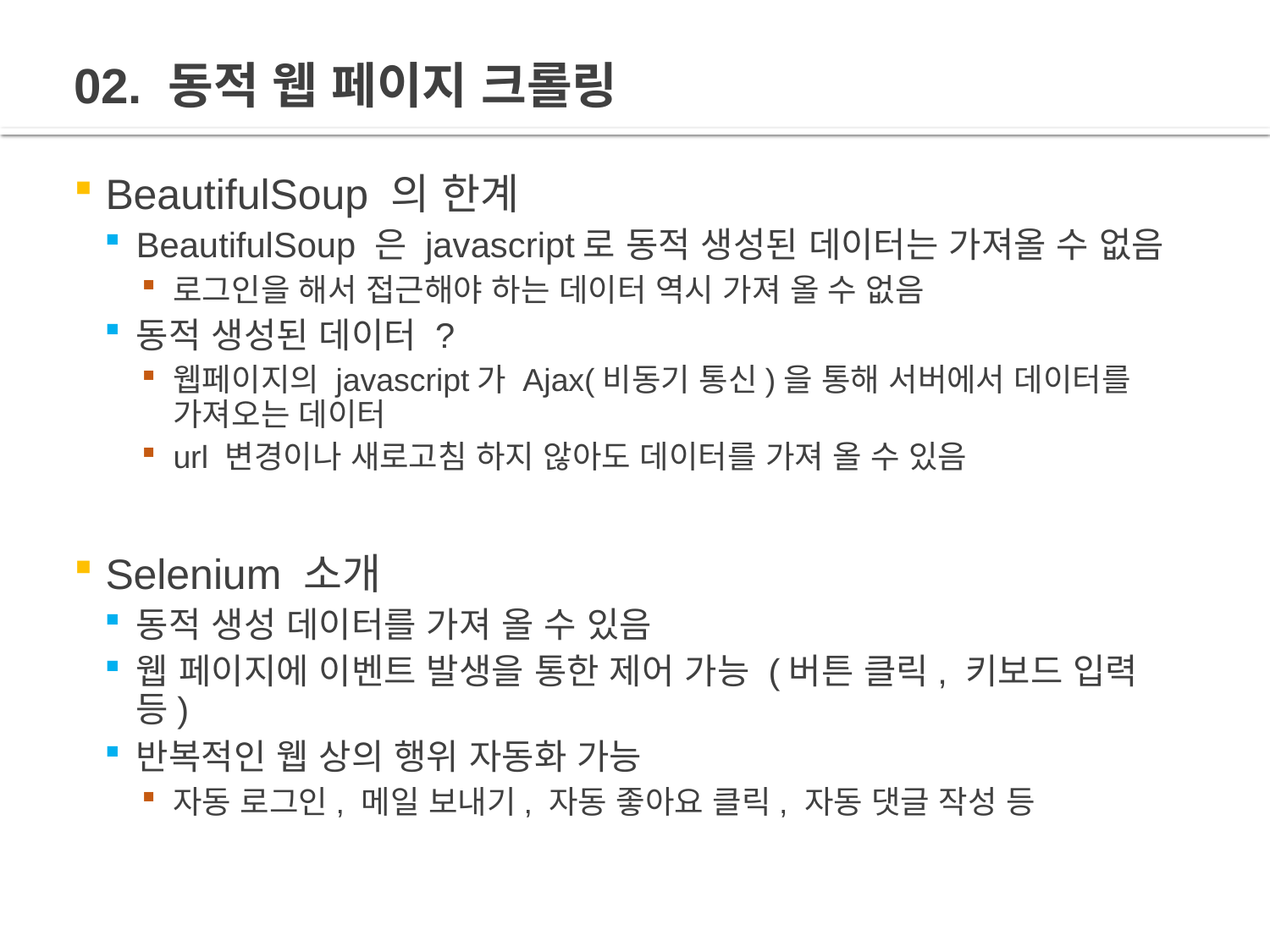

# 02. 동적 웹 페이지 크롤링
BeautifulSoup 의 한계
BeautifulSoup 은 javascript로 동적 생성된 데이터는 가져올 수 없음
로그인을 해서 접근해야 하는 데이터 역시 가져 올 수 없음
동적 생성된 데이터 ?
웹페이지의 javascript가 Ajax(비동기 통신)을 통해 서버에서 데이터를 가져오는 데이터
url 변경이나 새로고침 하지 않아도 데이터를 가져 올 수 있음

Selenium 소개
동적 생성 데이터를 가져 올 수 있음
웹 페이지에 이벤트 발생을 통한 제어 가능 (버튼 클릭, 키보드 입력 등)
반복적인 웹 상의 행위 자동화 가능
자동 로그인, 메일 보내기, 자동 좋아요 클릭, 자동 댓글 작성 등